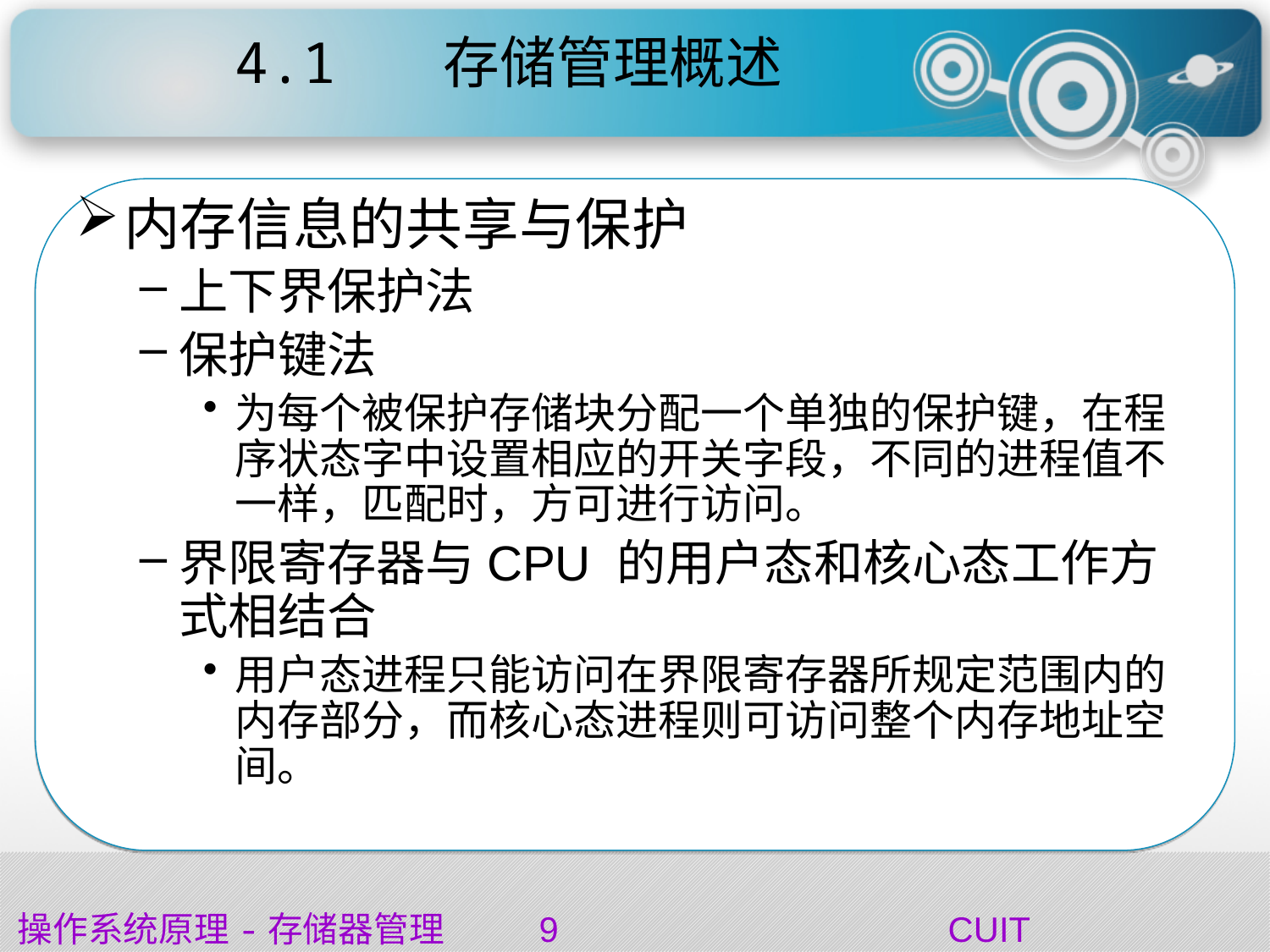

# 4.1	  存储管理概述
内存信息的共享与保护
上下界保护法
保护键法
为每个被保护存储块分配一个单独的保护键，在程序状态字中设置相应的开关字段，不同的进程值不一样，匹配时，方可进行访问。
界限寄存器与CPU 的用户态和核心态工作方式相结合
用户态进程只能访问在界限寄存器所规定范围内的内存部分，而核心态进程则可访问整个内存地址空间。